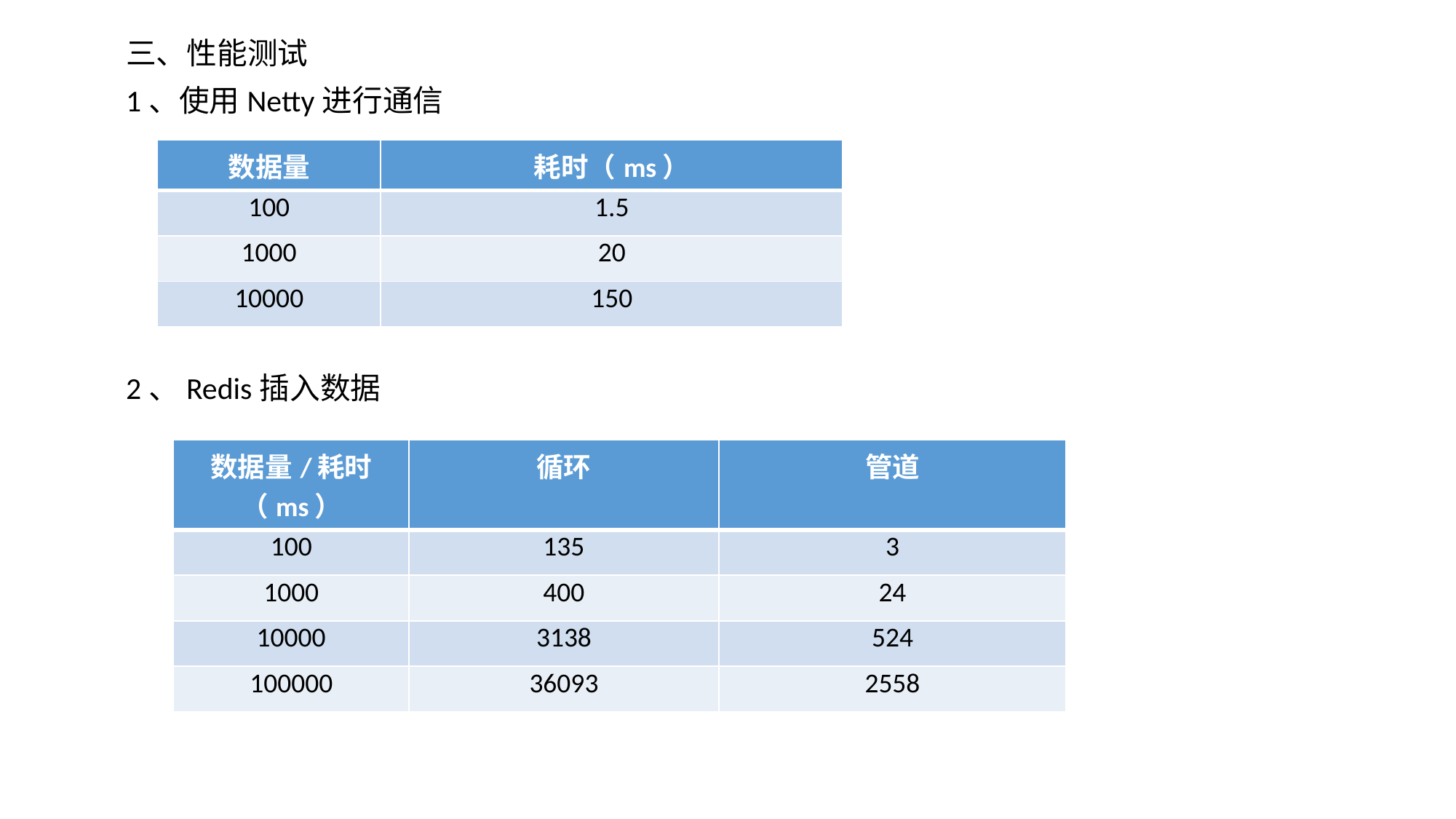

三、性能测试
1、使用Netty进行通信

2、Redis插入数据

| 数据量 | 耗时（ms） |
| --- | --- |
| 100 | 1.5 |
| 1000 | 20 |
| 10000 | 150 |
| 数据量/耗时（ms） | 循环 | 管道 |
| --- | --- | --- |
| 100 | 135 | 3 |
| 1000 | 400 | 24 |
| 10000 | 3138 | 524 |
| 100000 | 36093 | 2558 |